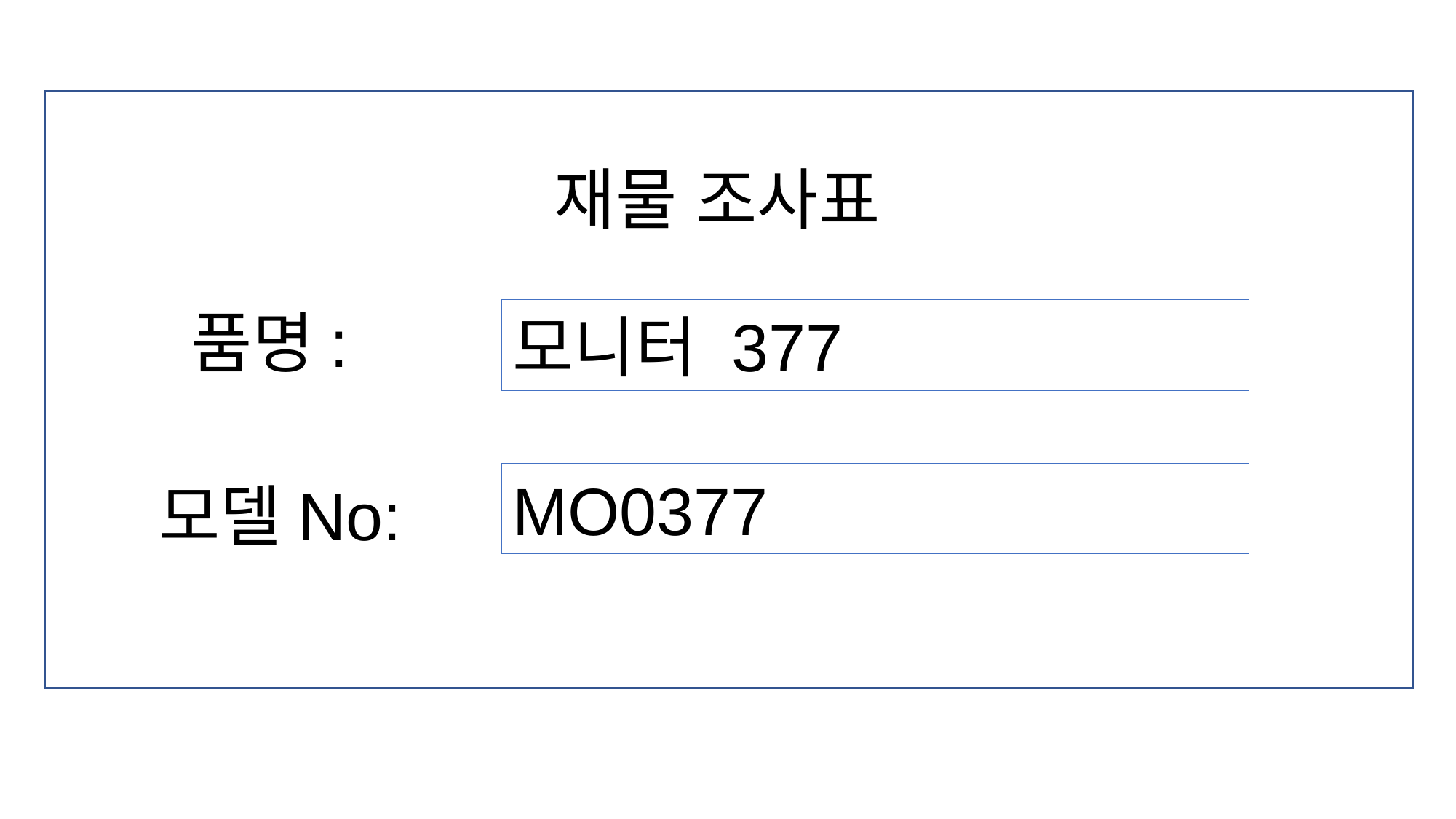

재물 조사표
품명:
모니터 377
MO0377
모델No: